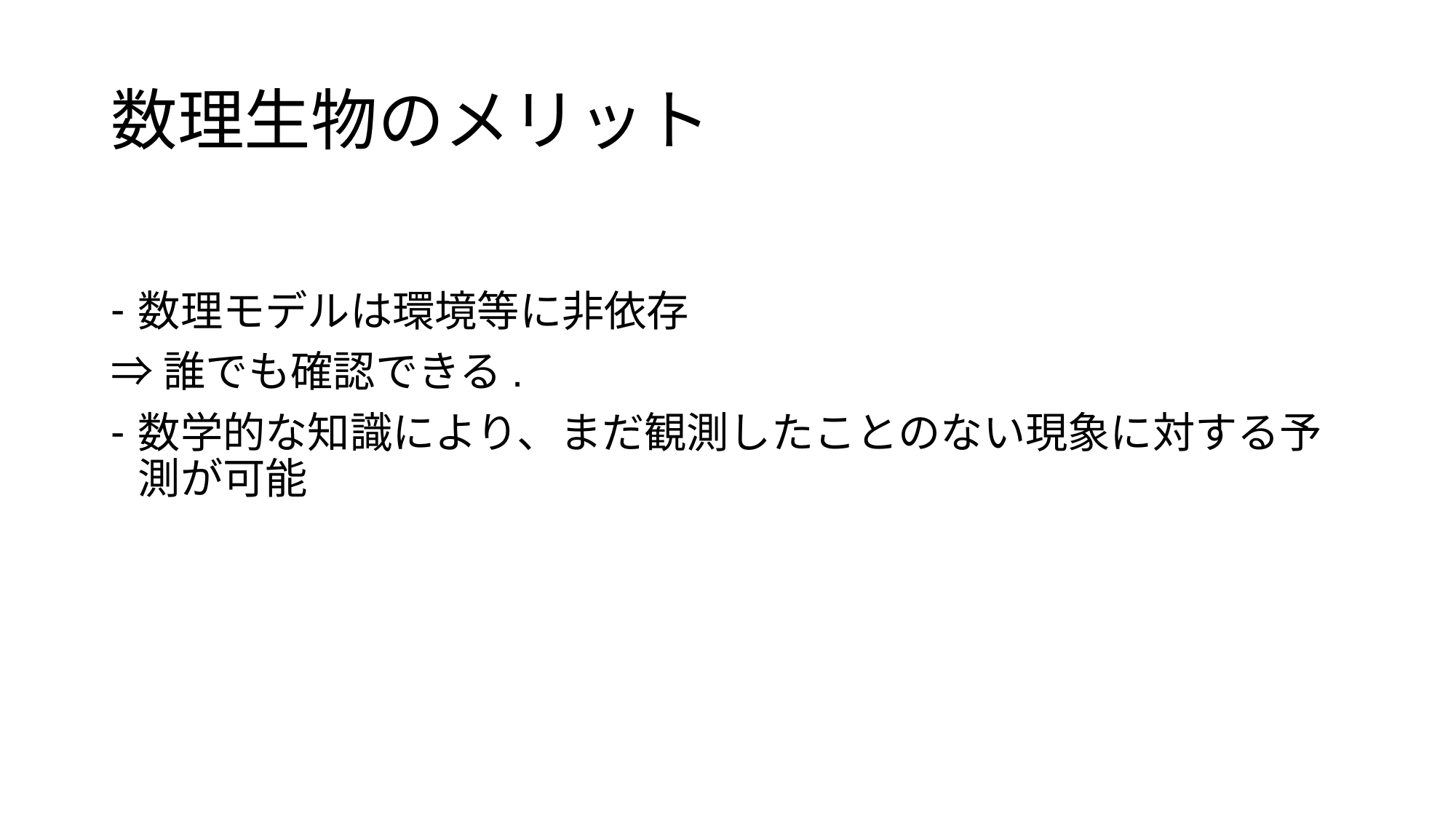

# 数理生物のメリット

数理モデルは環境等に非依存
⇒誰でも確認できる.
数学的な知識により、まだ観測したことのない現象に対する予測が可能